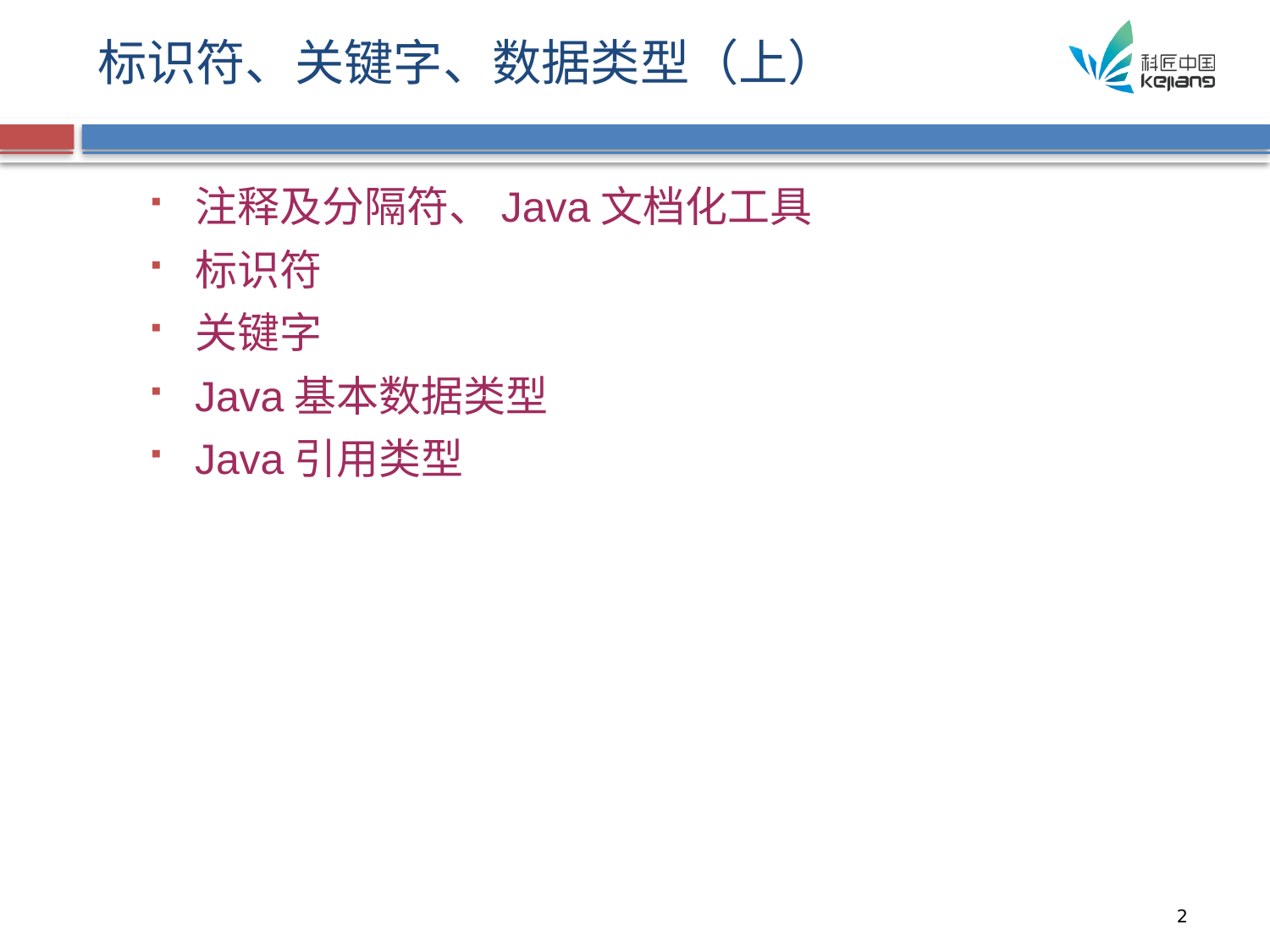

# 标识符、关键字、数据类型（上）
注释及分隔符、Java文档化工具
标识符
关键字
Java基本数据类型
Java引用类型

2